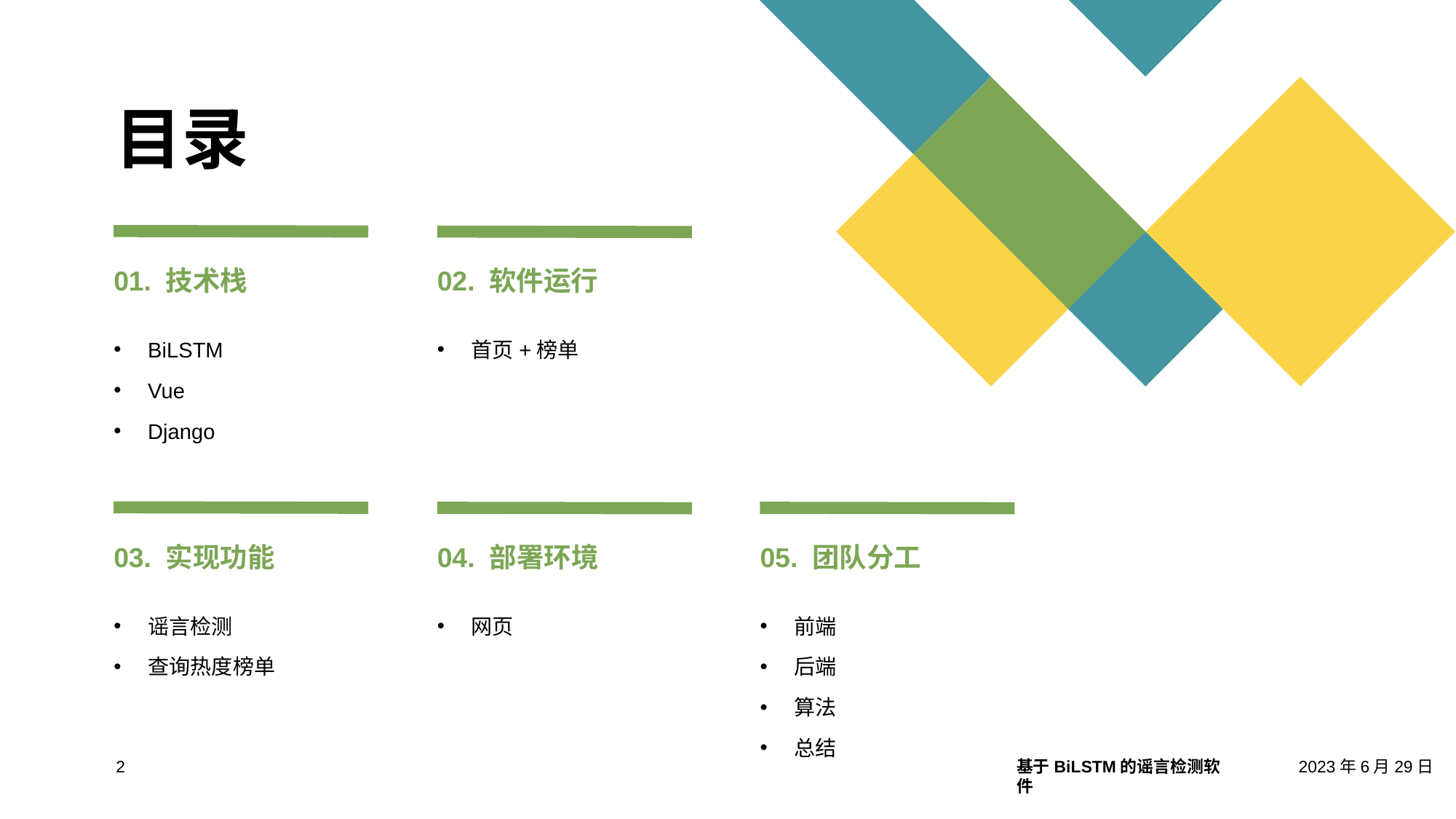

# 目录
01. 技术栈
02. 软件运行
BiLSTM
Vue
Django
首页+榜单
03. 实现功能
04. 部署环境
05. 团队分工
前端
后端
算法
总结
谣言检测
查询热度榜单
网页
基于BiLSTM的谣言检测软件
2
2023年6月29日